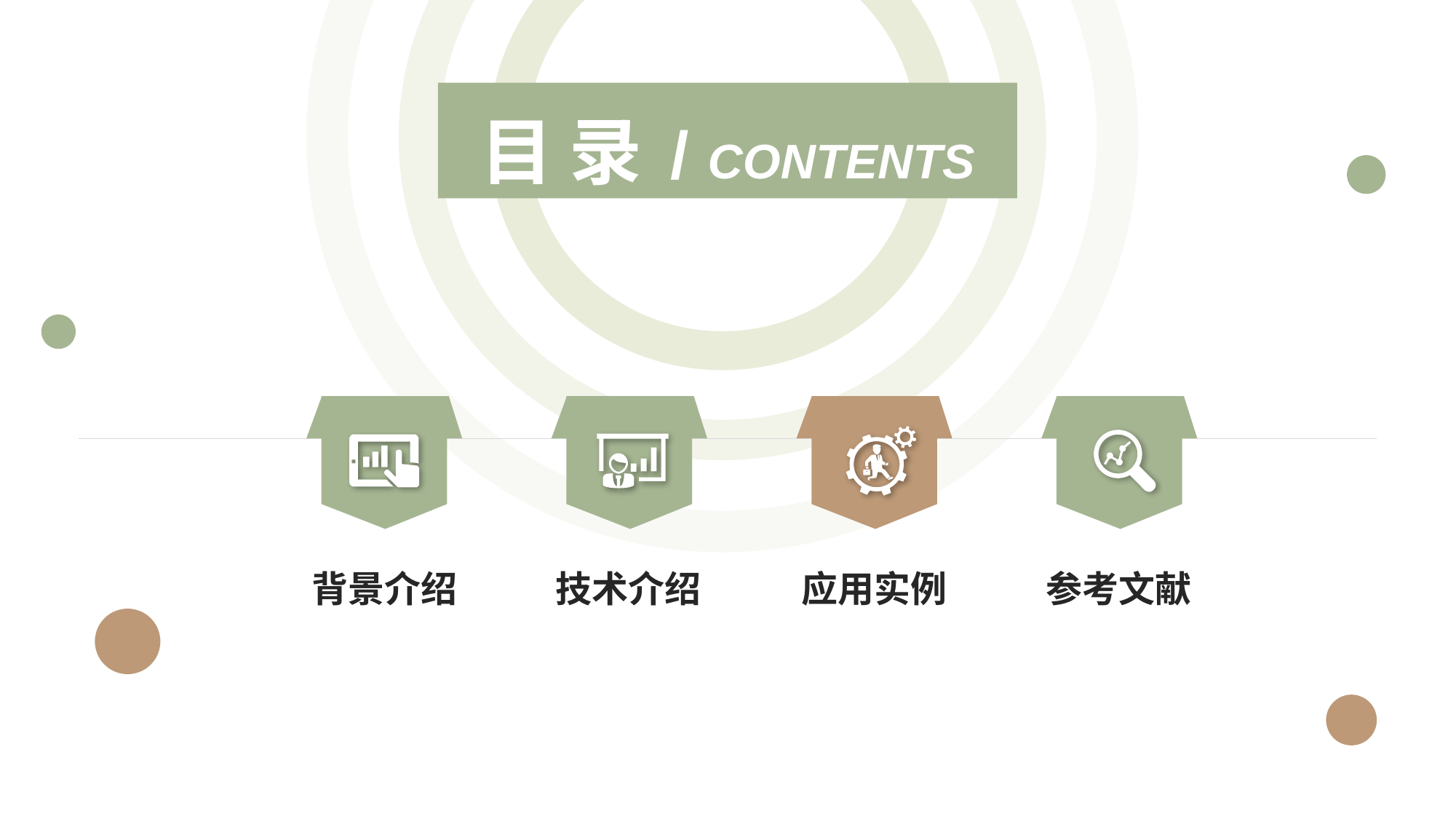

行业PPT模板http://www.1ppt.com/hangye/

目 录 / CONTENTS

背景介绍
技术介绍
应用实例
参考文献